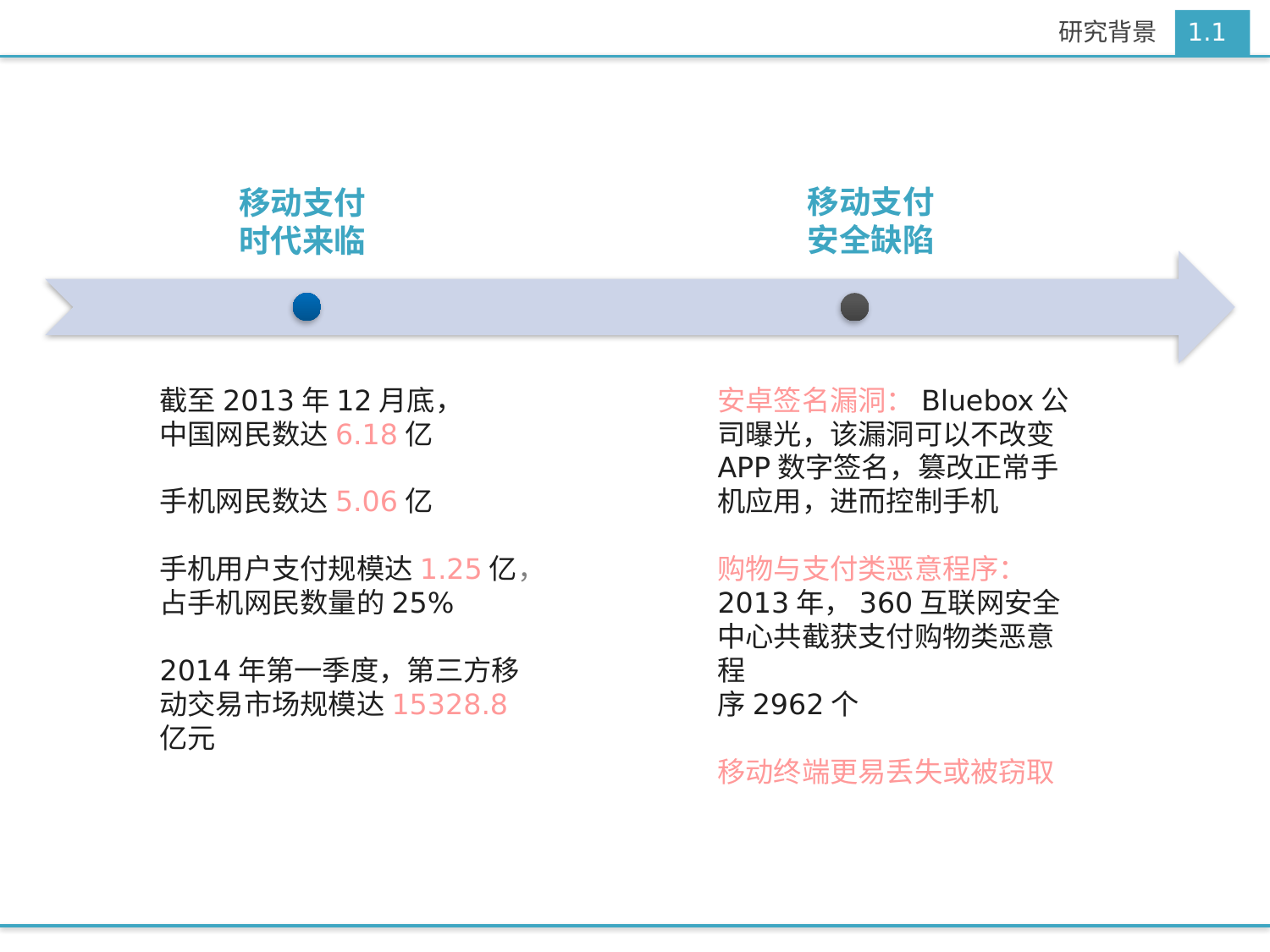

1.1
研究背景

移动支付安全缺陷
移动支付时代来临
截至2013年12月底，
中国网民数达6.18亿

手机网民数达5.06亿

手机用户支付规模达1.25亿，占手机网民数量的25%

2014年第一季度，第三方移动交易市场规模达15328.8亿元
安卓签名漏洞：Bluebox公司曝光，该漏洞可以不改变APP数字签名，篡改正常手机应用，进而控制手机

购物与支付类恶意程序：
2013年，360互联网安全中心共截获支付购物类恶意程
序2962个

移动终端更易丢失或被窃取